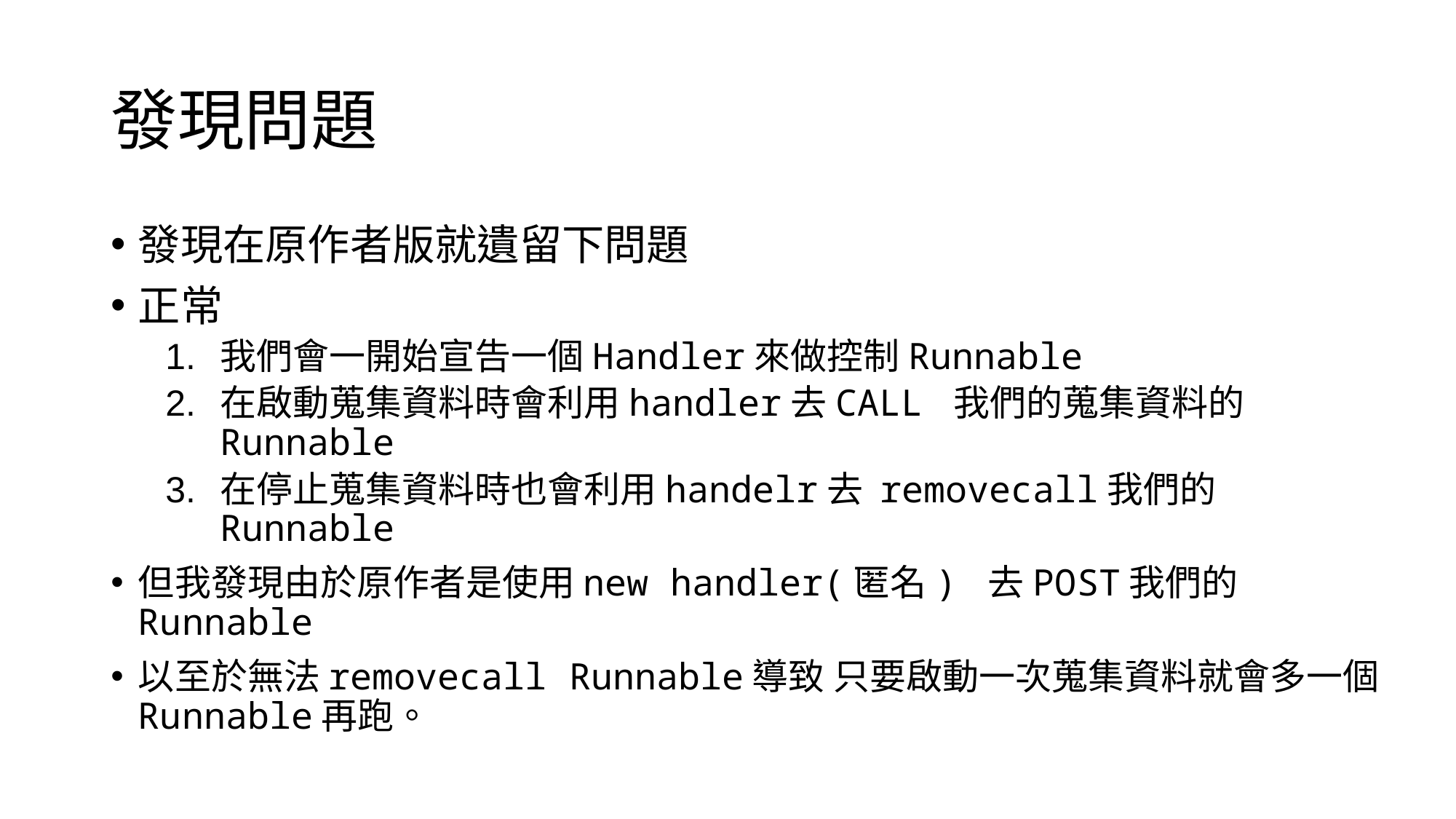

# 發現問題
發現在原作者版就遺留下問題
正常
我們會一開始宣告一個Handler來做控制Runnable
在啟動蒐集資料時會利用handler去CALL 我們的蒐集資料的Runnable
在停止蒐集資料時也會利用handelr去 removecall我們的Runnable
但我發現由於原作者是使用new handler(匿名) 去POST我們的Runnable
以至於無法removecall Runnable導致 只要啟動一次蒐集資料就會多一個Runnable再跑。